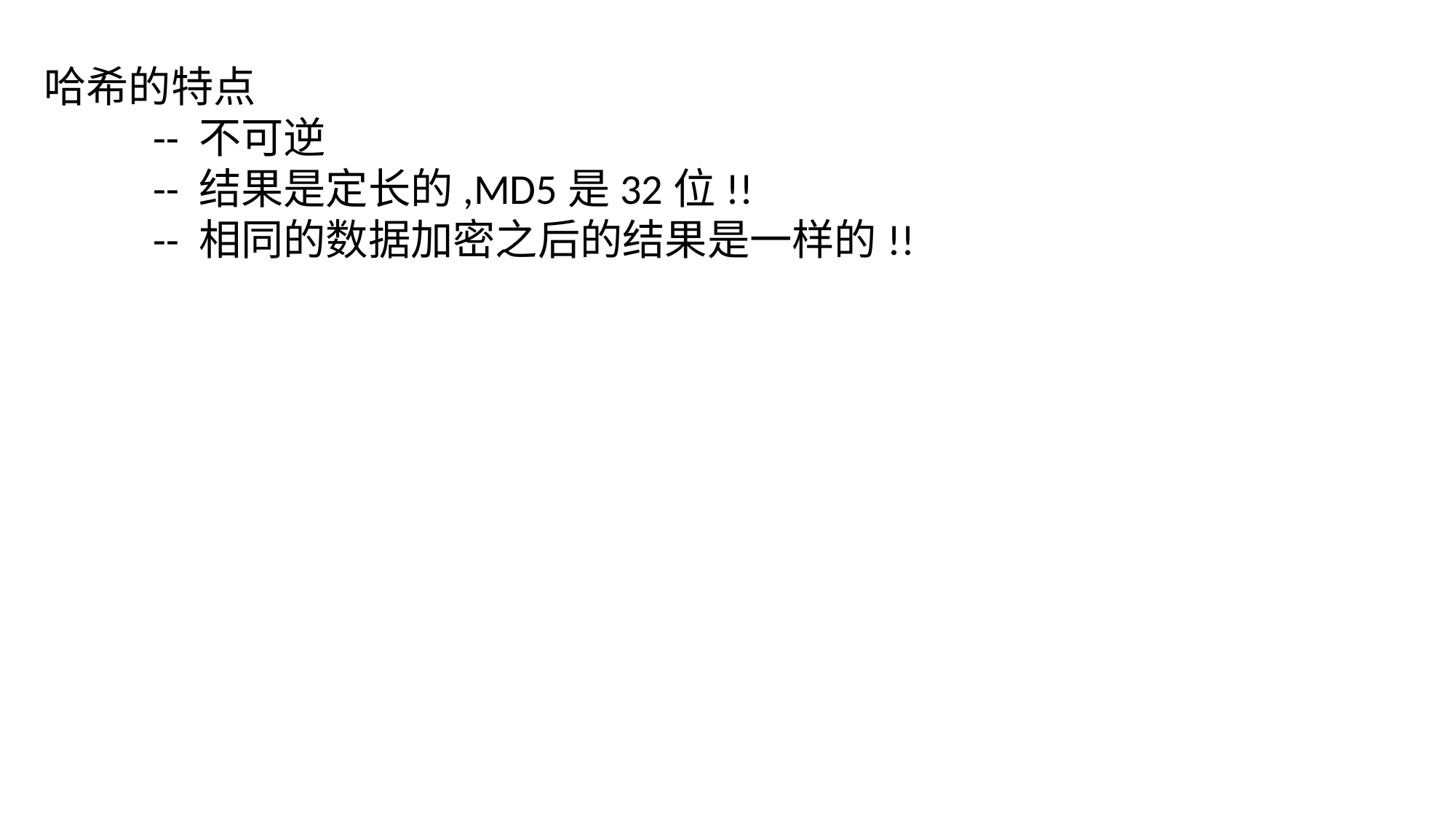

哈希的特点
	-- 不可逆
	-- 结果是定长的,MD5是32位!!
	-- 相同的数据加密之后的结果是一样的!!